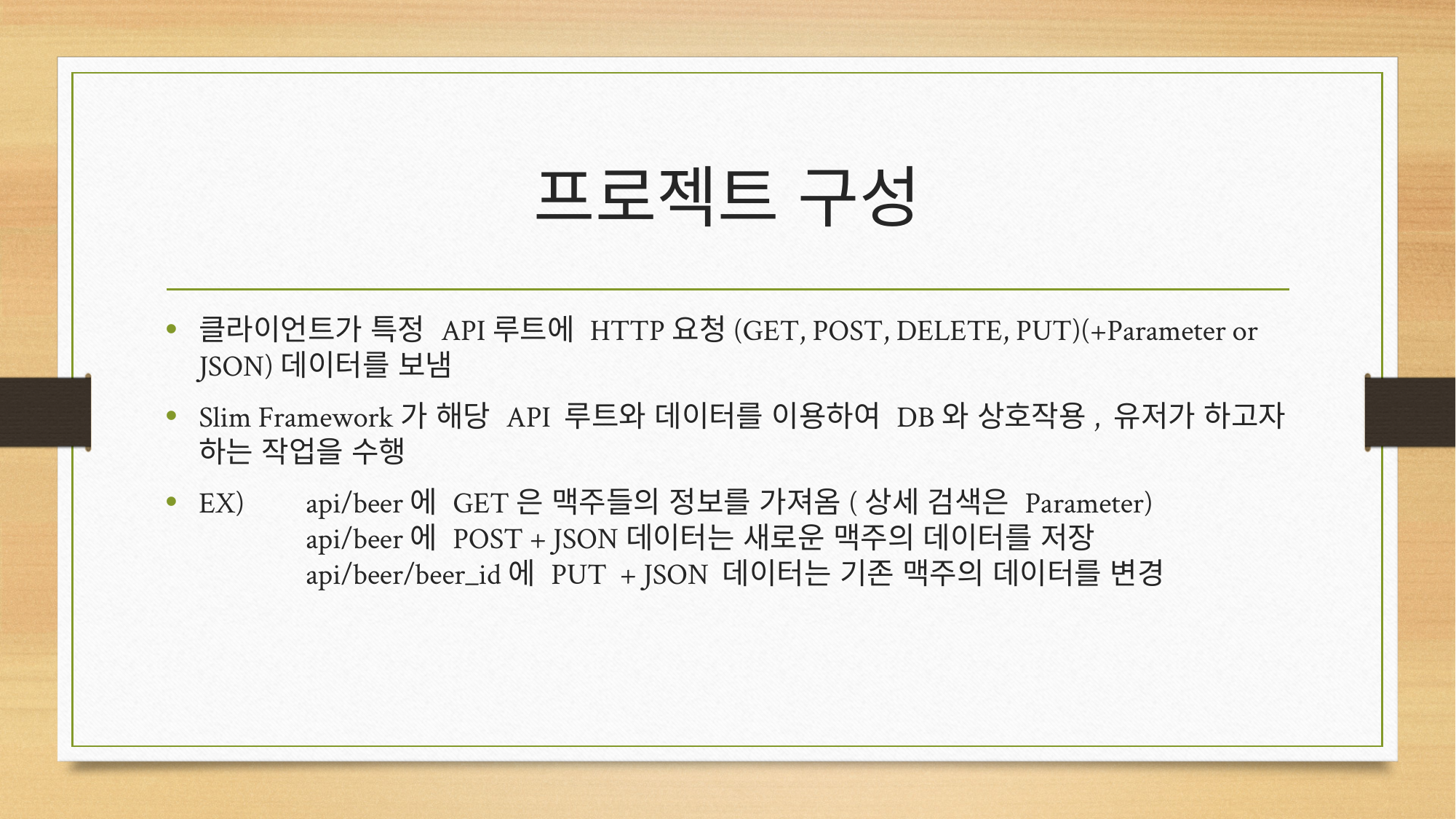

# 프로젝트 구성
클라이언트가 특정 API루트에 HTTP요청(GET, POST, DELETE, PUT)(+Parameter or JSON)데이터를 보냄
Slim Framework가 해당 API 루트와 데이터를 이용하여 DB와 상호작용, 유저가 하고자 하는 작업을 수행
EX)	api/beer에 GET은 맥주들의 정보를 가져옴(상세 검색은 Parameter)
		api/beer에 POST + JSON데이터는 새로운 맥주의 데이터를 저장
		api/beer/beer_id에 PUT  + JSON 데이터는 기존 맥주의 데이터를 변경